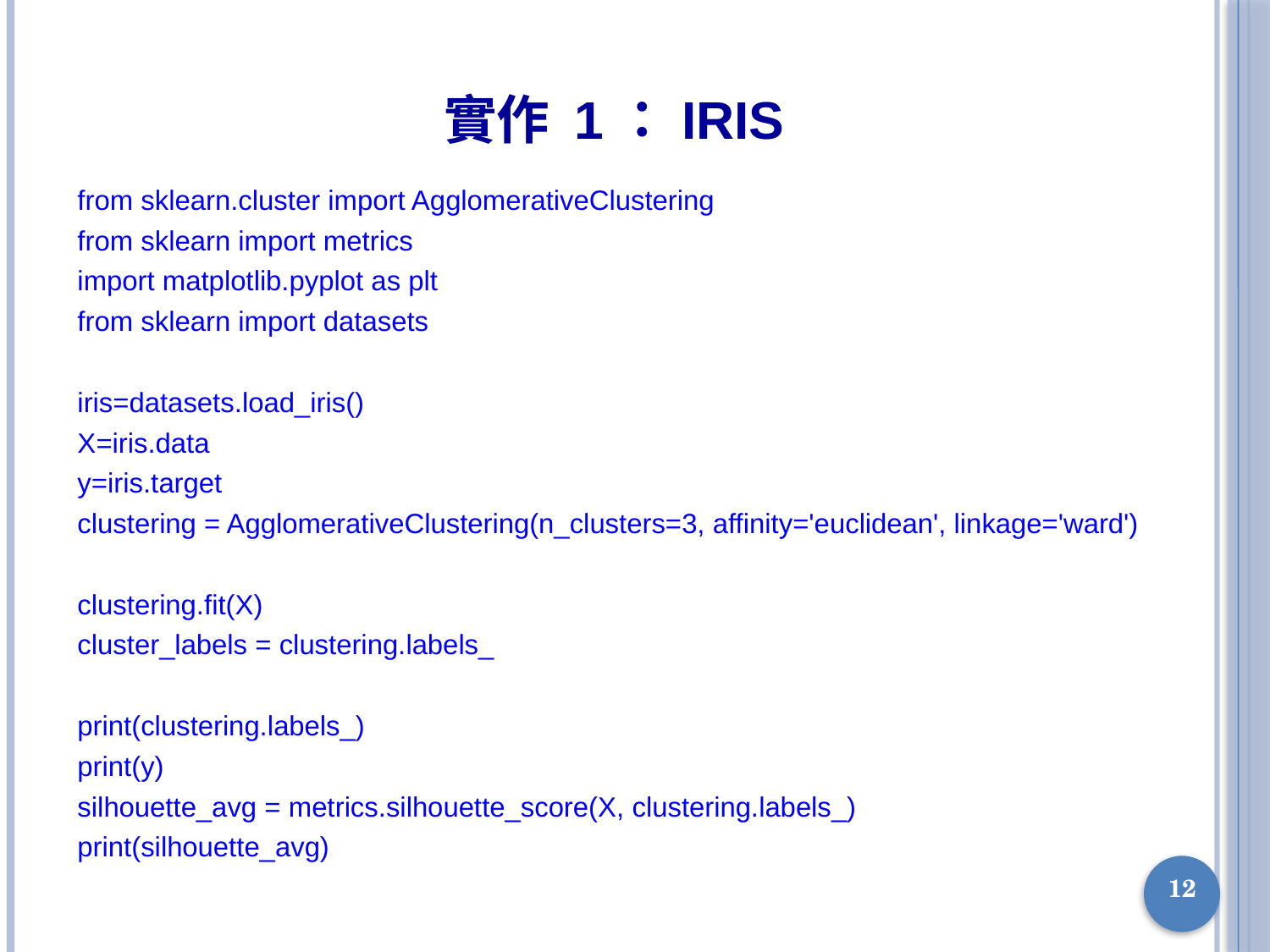

# 實作 1：IRIS
from sklearn.cluster import AgglomerativeClustering
from sklearn import metrics
import matplotlib.pyplot as plt
from sklearn import datasets

iris=datasets.load_iris()
X=iris.data
y=iris.target
clustering = AgglomerativeClustering(n_clusters=3, affinity='euclidean', linkage='ward')

clustering.fit(X)
cluster_labels = clustering.labels_

print(clustering.labels_)
print(y)
silhouette_avg = metrics.silhouette_score(X, clustering.labels_)
print(silhouette_avg)

12